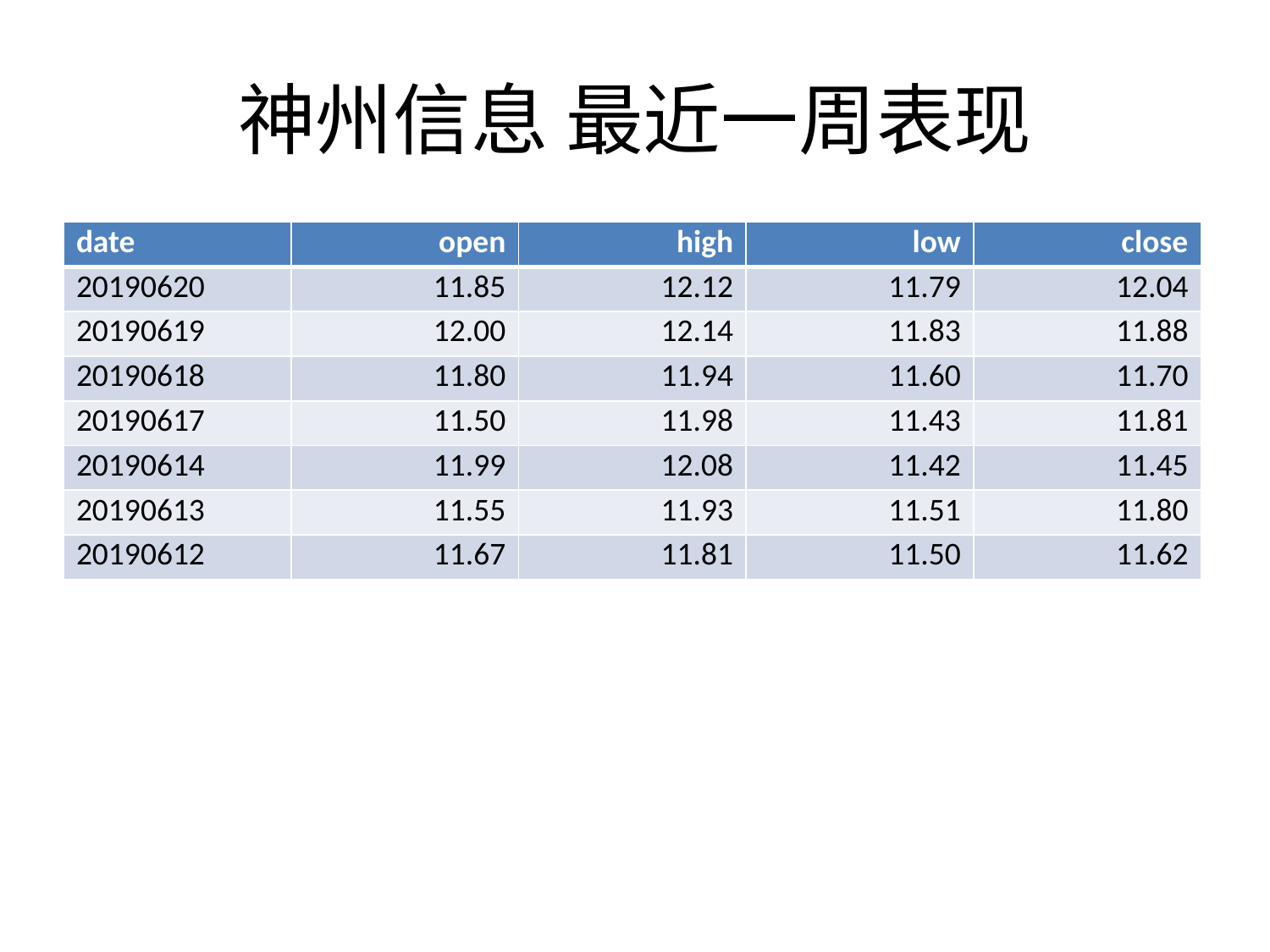

# 神州信息 最近一周表现
| date | open | high | low | close |
| --- | --- | --- | --- | --- |
| 20190620 | 11.85 | 12.12 | 11.79 | 12.04 |
| 20190619 | 12.00 | 12.14 | 11.83 | 11.88 |
| 20190618 | 11.80 | 11.94 | 11.60 | 11.70 |
| 20190617 | 11.50 | 11.98 | 11.43 | 11.81 |
| 20190614 | 11.99 | 12.08 | 11.42 | 11.45 |
| 20190613 | 11.55 | 11.93 | 11.51 | 11.80 |
| 20190612 | 11.67 | 11.81 | 11.50 | 11.62 |